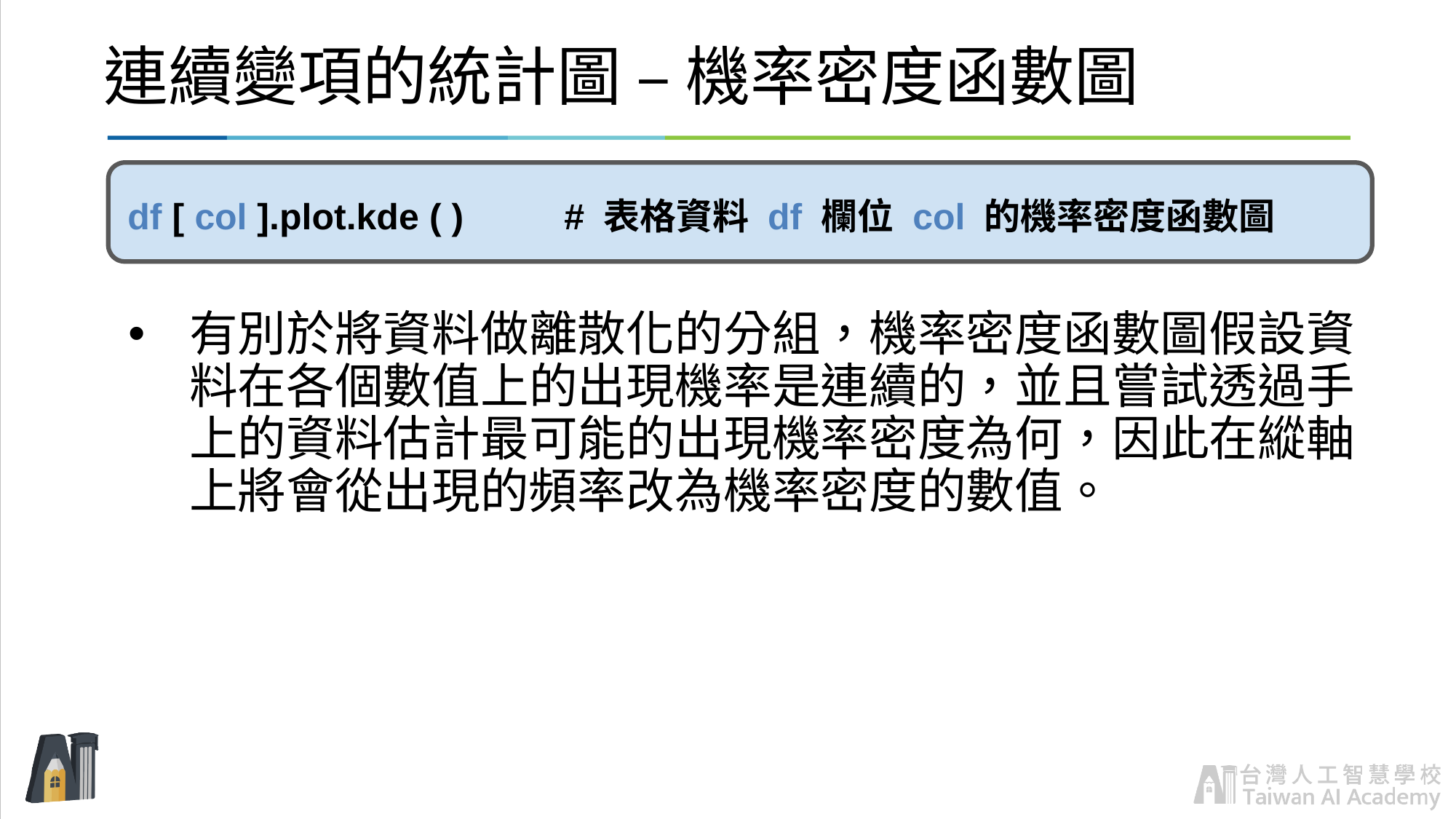

# 連續變項的統計圖 – 機率密度函數圖
df [ col ].plot.kde ( )	# 表格資料 df 欄位 col 的機率密度函數圖

有別於將資料做離散化的分組，機率密度函數圖假設資料在各個數值上的出現機率是連續的，並且嘗試透過手上的資料估計最可能的出現機率密度為何，因此在縱軸上將會從出現的頻率改為機率密度的數值。